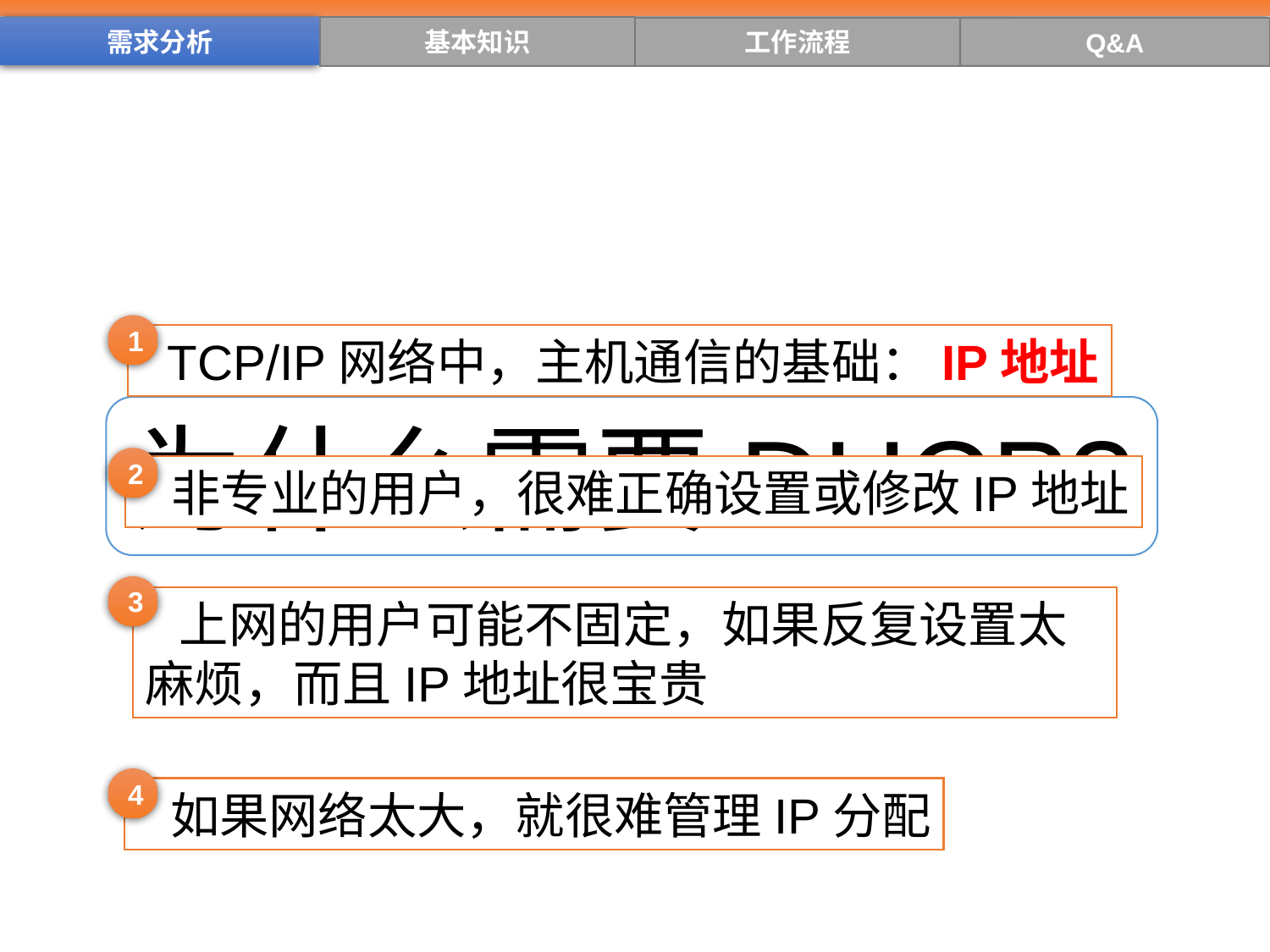

需求分析
基本知识
工作流程
Q&A
1
  TCP/IP网络中，主机通信的基础：IP地址
为什么需要DHCP?
2
  非专业的用户，很难正确设置或修改IP地址
3
  上网的用户可能不固定，如果反复设置太麻烦，而且IP地址很宝贵
4
  如果网络太大，就很难管理IP分配